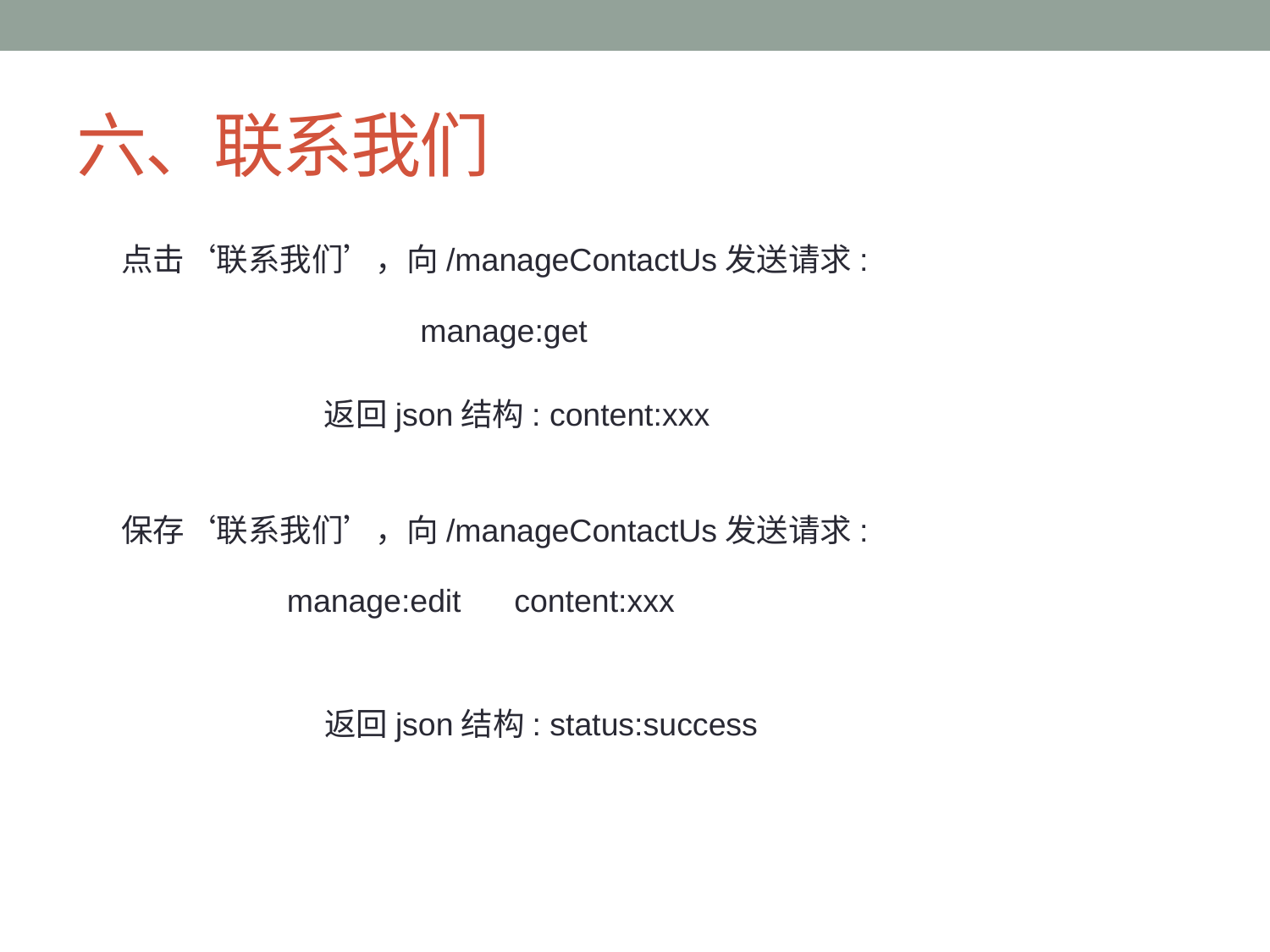

# 六、联系我们
点击‘联系我们’，向/manageContactUs发送请求:
               manage:get
返回json结构: content:xxx
保存‘联系我们’，向/manageContactUs发送请求:
manage:edit      content:xxx
返回json结构: status:success